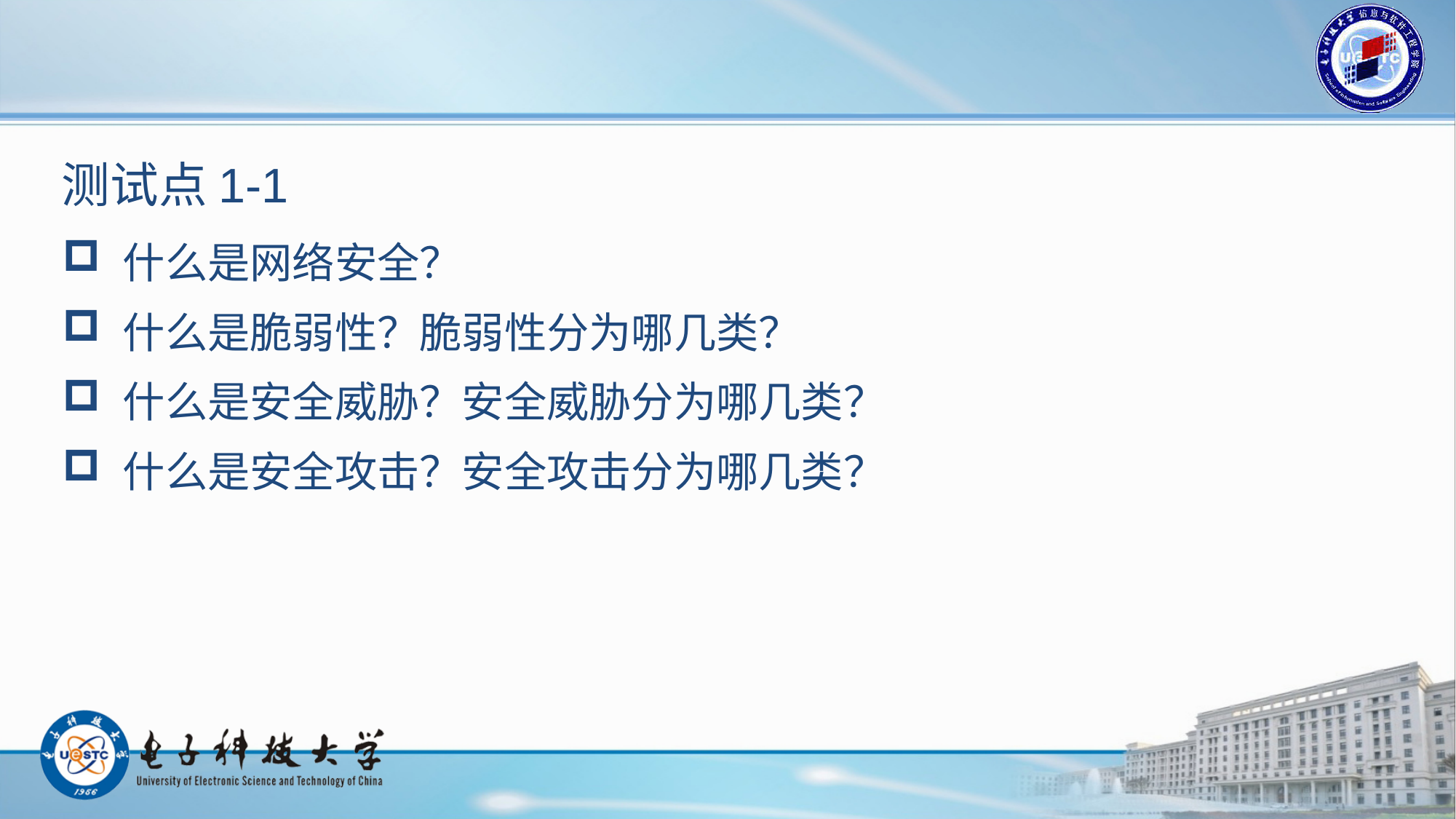

#
测试点1-1
 什么是网络安全？
 什么是脆弱性？脆弱性分为哪几类？
 什么是安全威胁？安全威胁分为哪几类？
 什么是安全攻击？安全攻击分为哪几类？